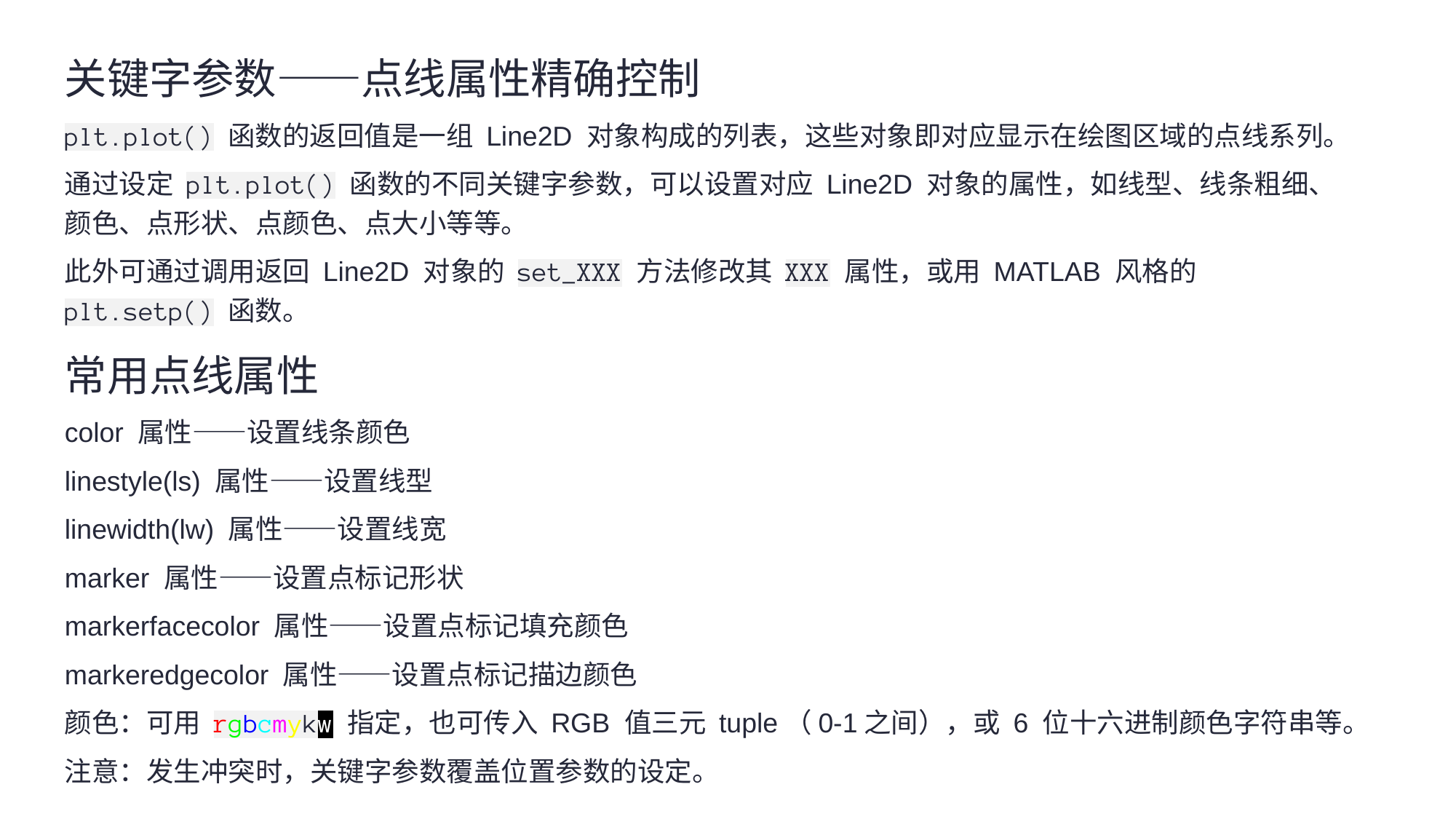

关键字参数——点线属性精确控制
plt.plot() 函数的返回值是一组 Line2D 对象构成的列表，这些对象即对应显示在绘图区域的点线系列。
通过设定 plt.plot() 函数的不同关键字参数，可以设置对应 Line2D 对象的属性，如线型、线条粗细、颜色、点形状、点颜色、点大小等等。
此外可通过调用返回 Line2D 对象的 set_XXX 方法修改其 XXX 属性，或用 MATLAB 风格的 plt.setp() 函数。
常用点线属性
color 属性——设置线条颜色
linestyle(ls) 属性——设置线型
linewidth(lw) 属性——设置线宽
marker 属性——设置点标记形状
markerfacecolor 属性——设置点标记填充颜色
markeredgecolor 属性——设置点标记描边颜色
颜色：可用 rgbcmykw 指定，也可传入 RGB 值三元 tuple（0-1之间），或 6 位十六进制颜色字符串等。
注意：发生冲突时，关键字参数覆盖位置参数的设定。